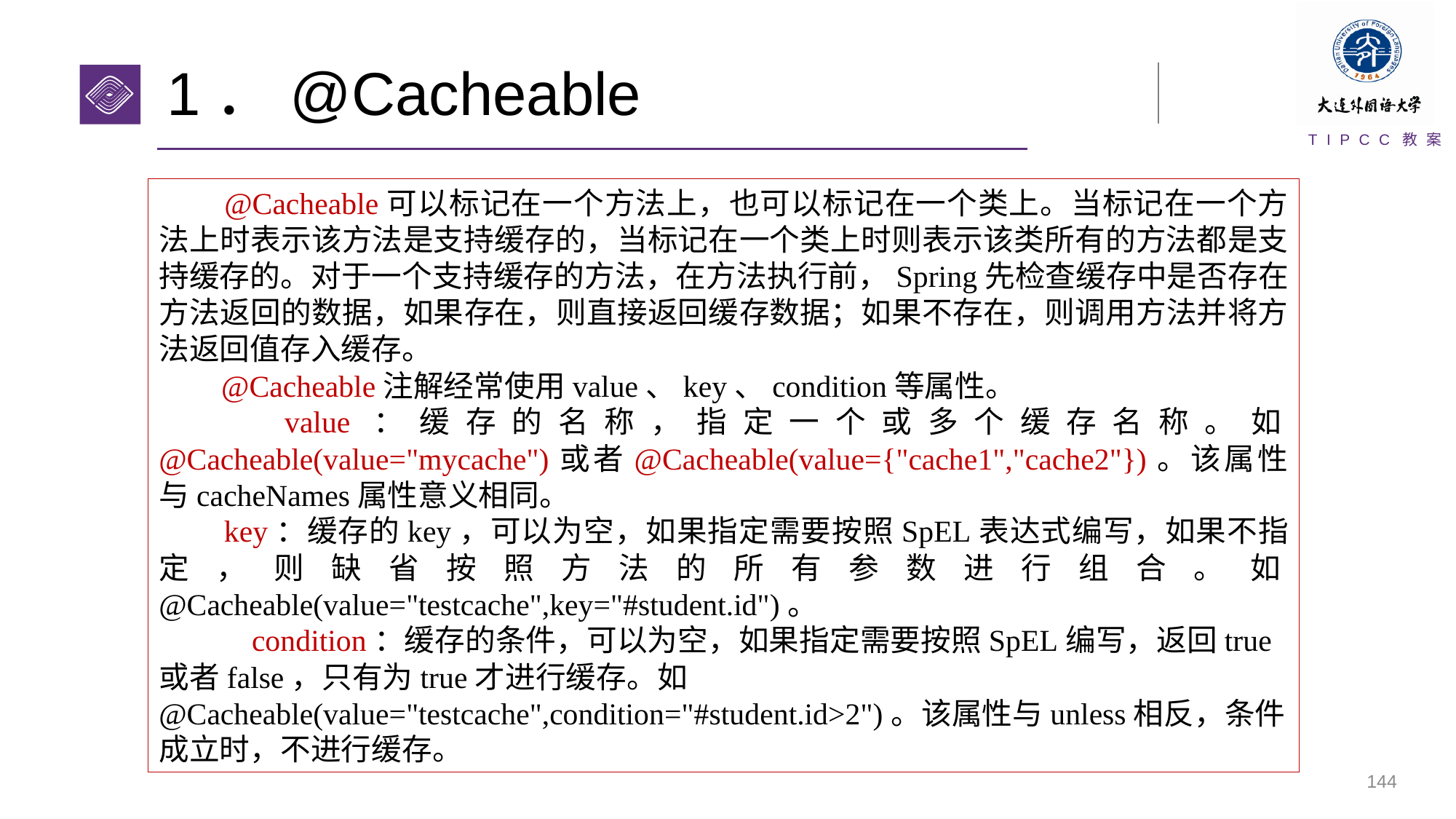

# 1．@Cacheable
    @Cacheable可以标记在一个方法上，也可以标记在一个类上。当标记在一个方法上时表示该方法是支持缓存的，当标记在一个类上时则表示该类所有的方法都是支持缓存的。对于一个支持缓存的方法，在方法执行前，Spring先检查缓存中是否存在方法返回的数据，如果存在，则直接返回缓存数据；如果不存在，则调用方法并将方法返回值存入缓存。
    @Cacheable注解经常使用value、key、condition等属性。
    value：缓存的名称，指定一个或多个缓存名称。如@Cacheable(value="mycache")或者@Cacheable(value={"cache1","cache2"})。该属性与cacheNames属性意义相同。
    key：缓存的key，可以为空，如果指定需要按照SpEL表达式编写，如果不指定，则缺省按照方法的所有参数进行组合。如@Cacheable(value="testcache",key="#student.id")。
        condition：缓存的条件，可以为空，如果指定需要按照SpEL编写，返回true或者false，只有为true才进行缓存。如@Cacheable(value="testcache",condition="#student.id>2")。该属性与unless相反，条件成立时，不进行缓存。
144